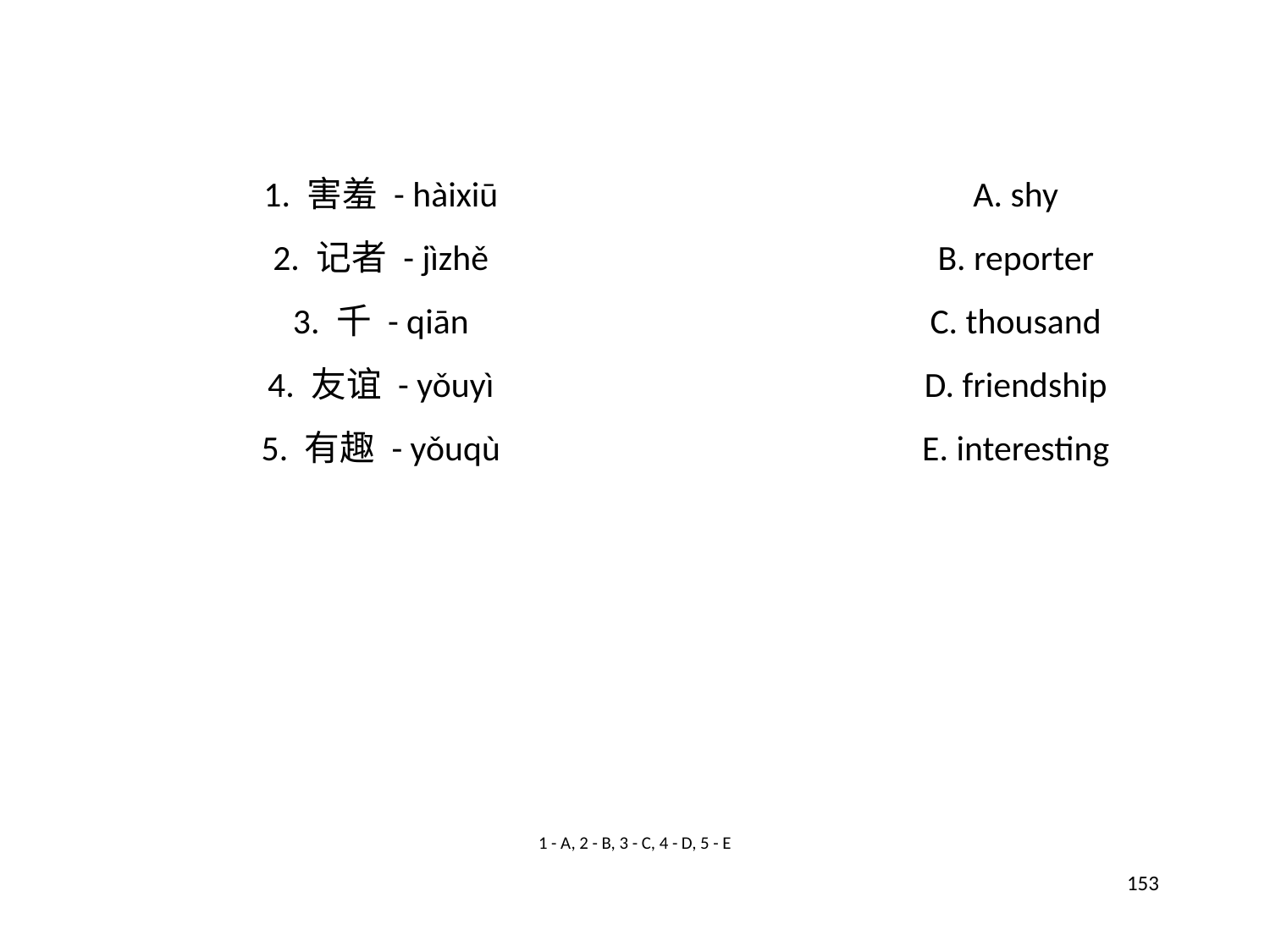

1. 害羞 - hàixiū

A. shy

2. 记者 - jìzhě

B. reporter

3. 千 - qiān

C. thousand

4. 友谊 - yǒuyì

D. friendship

5. 有趣 - yǒuqù

E. interesting
1 - A, 2 - B, 3 - C, 4 - D, 5 - E

153